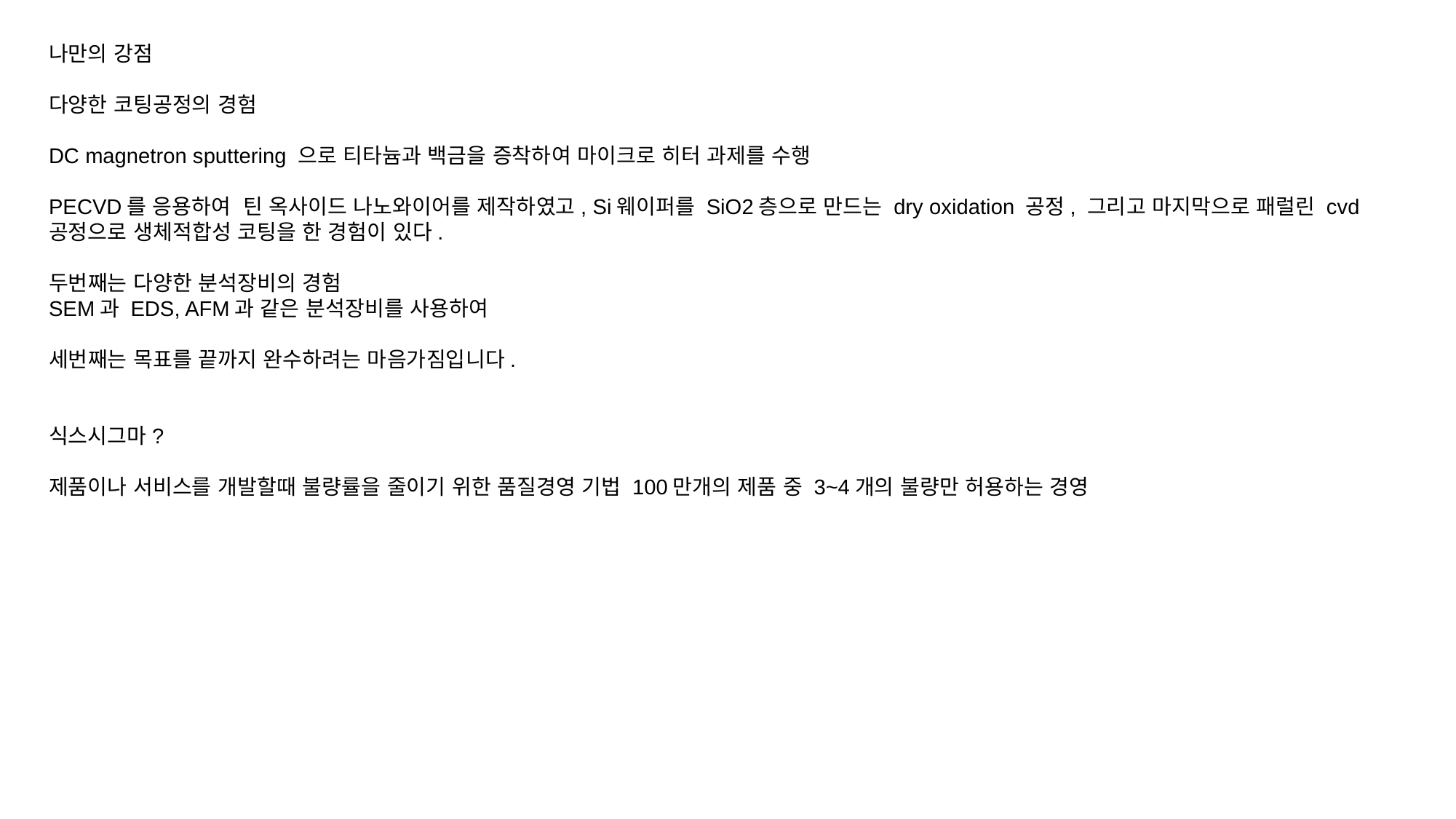

나만의 강점

다양한 코팅공정의 경험

DC magnetron sputtering 으로 티타늄과 백금을 증착하여 마이크로 히터 과제를 수행

PECVD를 응용하여  틴 옥사이드 나노와이어를 제작하였고, Si웨이퍼를 SiO2층으로 만드는 dry oxidation 공정, 그리고 마지막으로 패럴린 cvd 공정으로 생체적합성 코팅을 한 경험이 있다.

두번째는 다양한 분석장비의 경험
SEM과 EDS, AFM과 같은 분석장비를 사용하여

세번째는 목표를 끝까지 완수하려는 마음가짐입니다.

식스시그마?

제품이나 서비스를 개발할때 불량률을 줄이기 위한 품질경영 기법 100만개의 제품 중 3~4개의 불량만 허용하는 경영